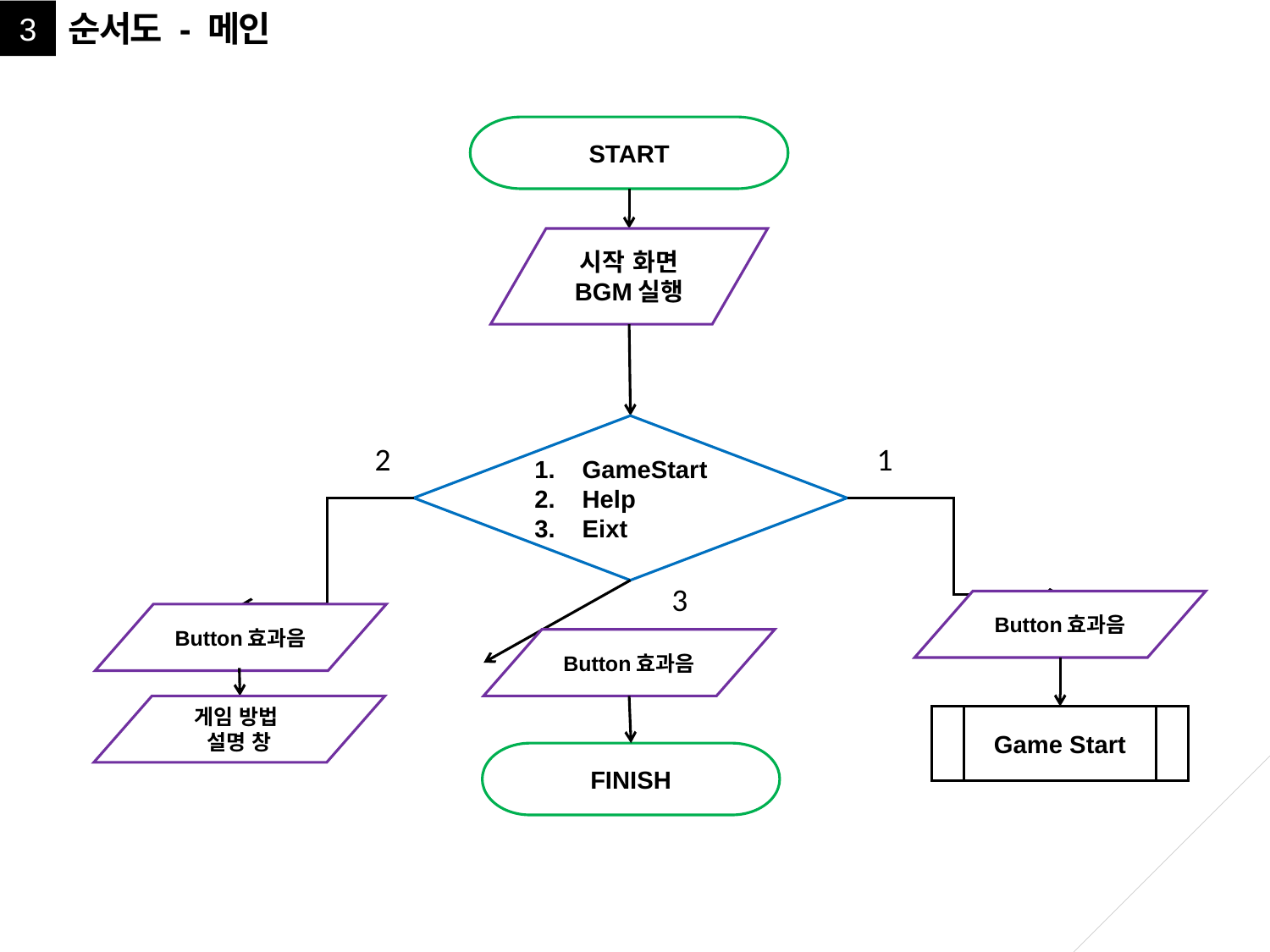

순서도 - 메인
3
START
시작 화면
BGM실행
GameStart
Help
Eixt
Game Start
FINISH
Button효과음
Button효과음
Button효과음
게임 방법
설명 창
2
1
3